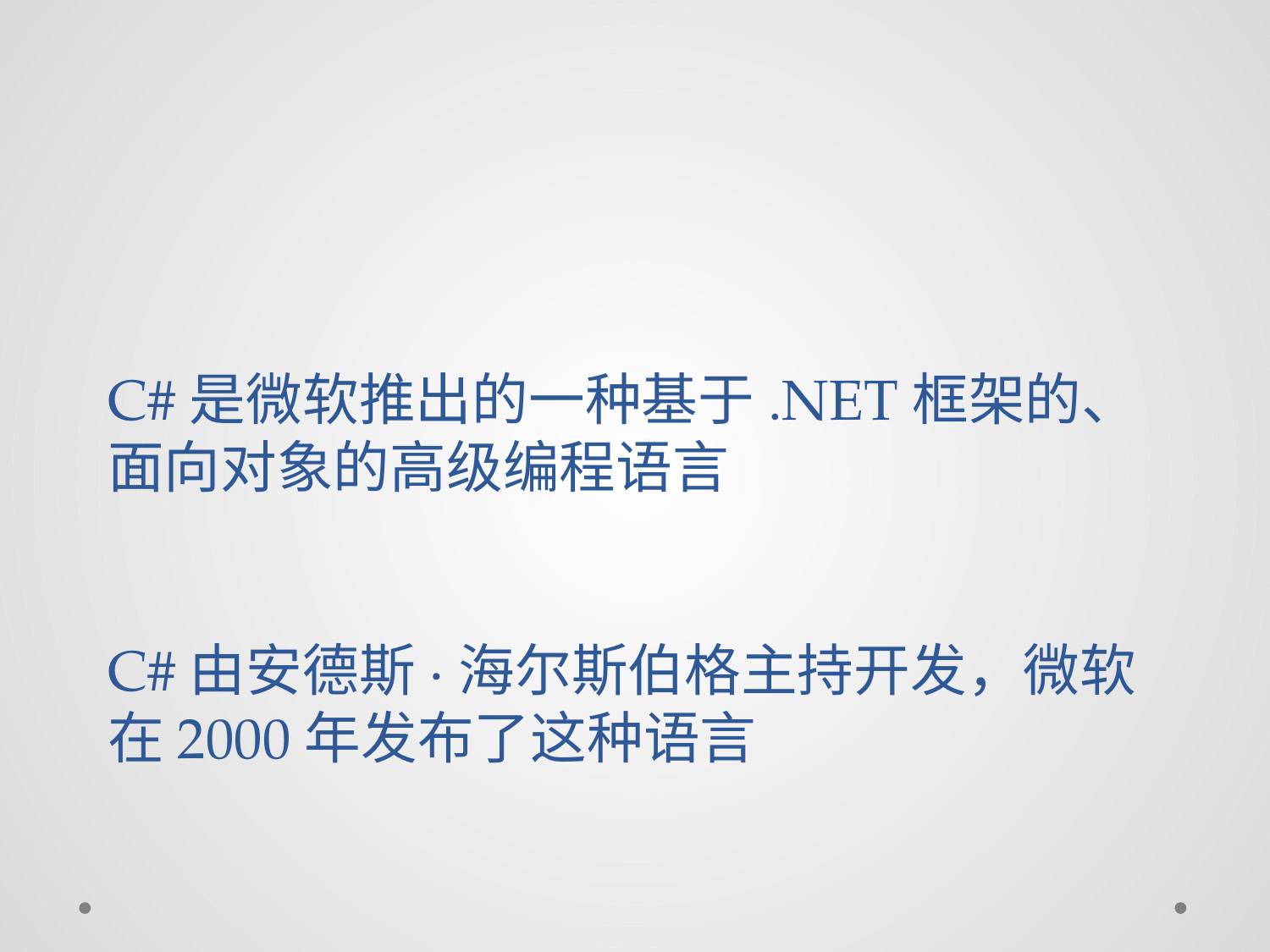

# C#是微软推出的一种基于.NET框架的、面向对象的高级编程语言 C#由安德斯·海尔斯伯格主持开发，微软在2000年发布了这种语言